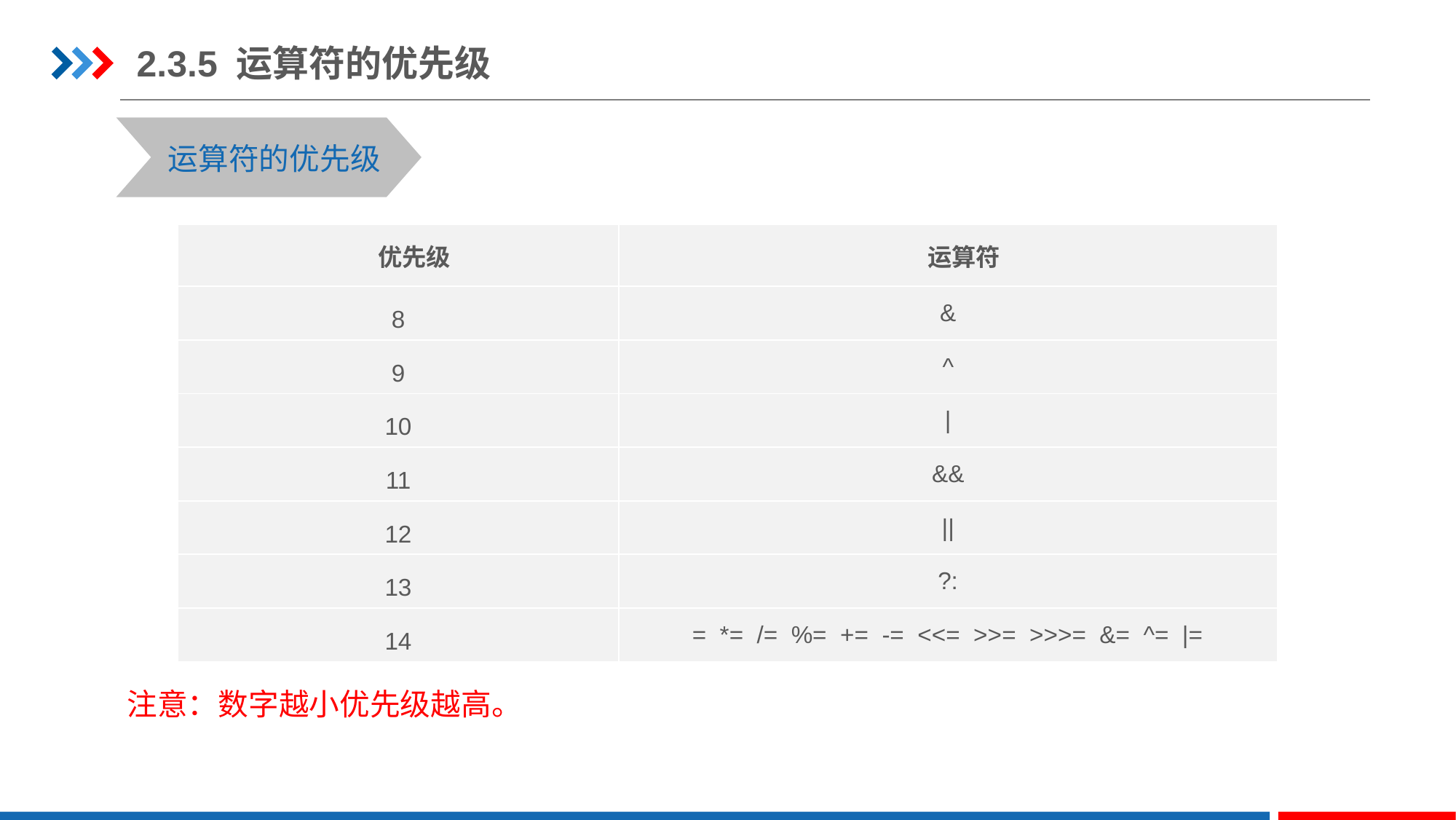

2.3.5 运算符的优先级

运算符的优先级
| 优先级 | 运算符 |
| --- | --- |
| 8 | & |
| 9 | ^ |
| 10 | | |
| 11 | && |
| 12 | || |
| 13 | ?: |
| 14 | = \*= /= %= += -= <<= >>= >>>= &= ^= |= |
注意：数字越小优先级越高。